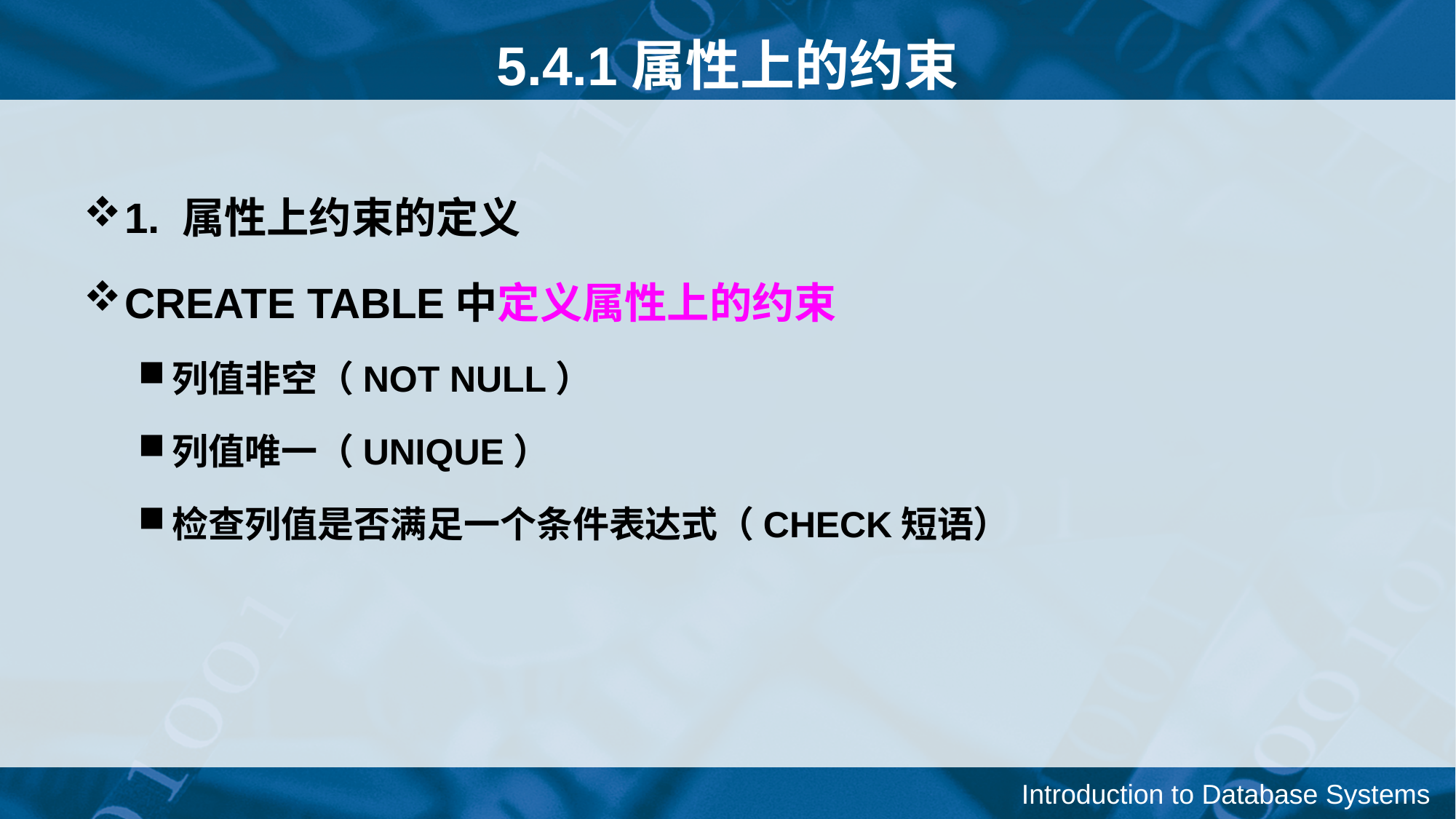

5.4.1属性上的约束
1. 属性上约束的定义
CREATE TABLE中定义属性上的约束
列值非空（NOT NULL）
列值唯一（UNIQUE）
检查列值是否满足一个条件表达式（CHECK短语）